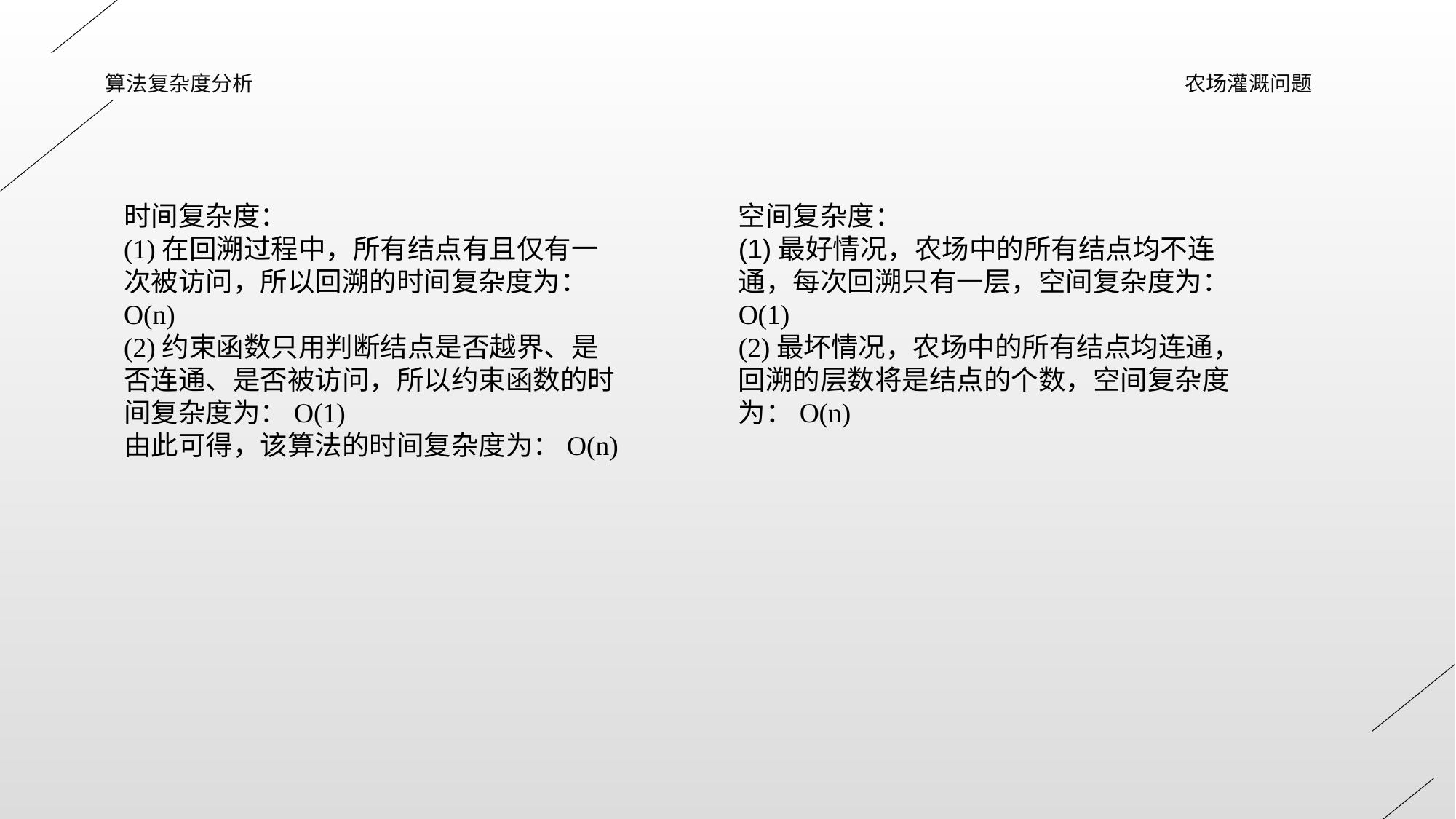

算法复杂度分析
农场灌溉问题
空间复杂度：
(1)最好情况，农场中的所有结点均不连通，每次回溯只有一层，空间复杂度为：O(1)
(2)最坏情况，农场中的所有结点均连通，回溯的层数将是结点的个数，空间复杂度为：O(n)
时间复杂度：
(1)在回溯过程中，所有结点有且仅有一次被访问，所以回溯的时间复杂度为：O(n)
(2)约束函数只用判断结点是否越界、是否连通、是否被访问，所以约束函数的时间复杂度为：O(1)
由此可得，该算法的时间复杂度为：O(n)